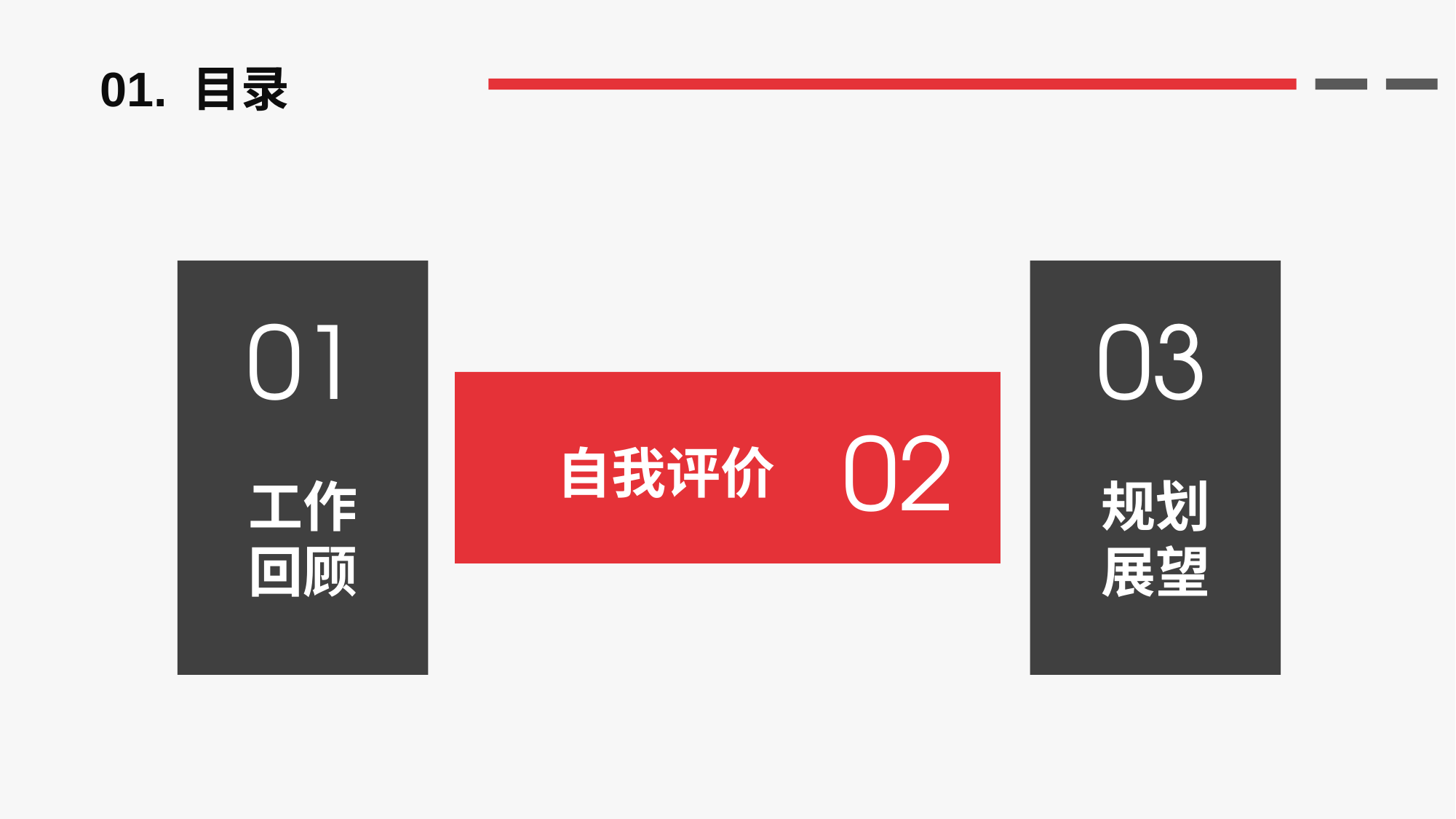

01. 目录

01
工作
回顾

03
规划
展望

02
自我评价